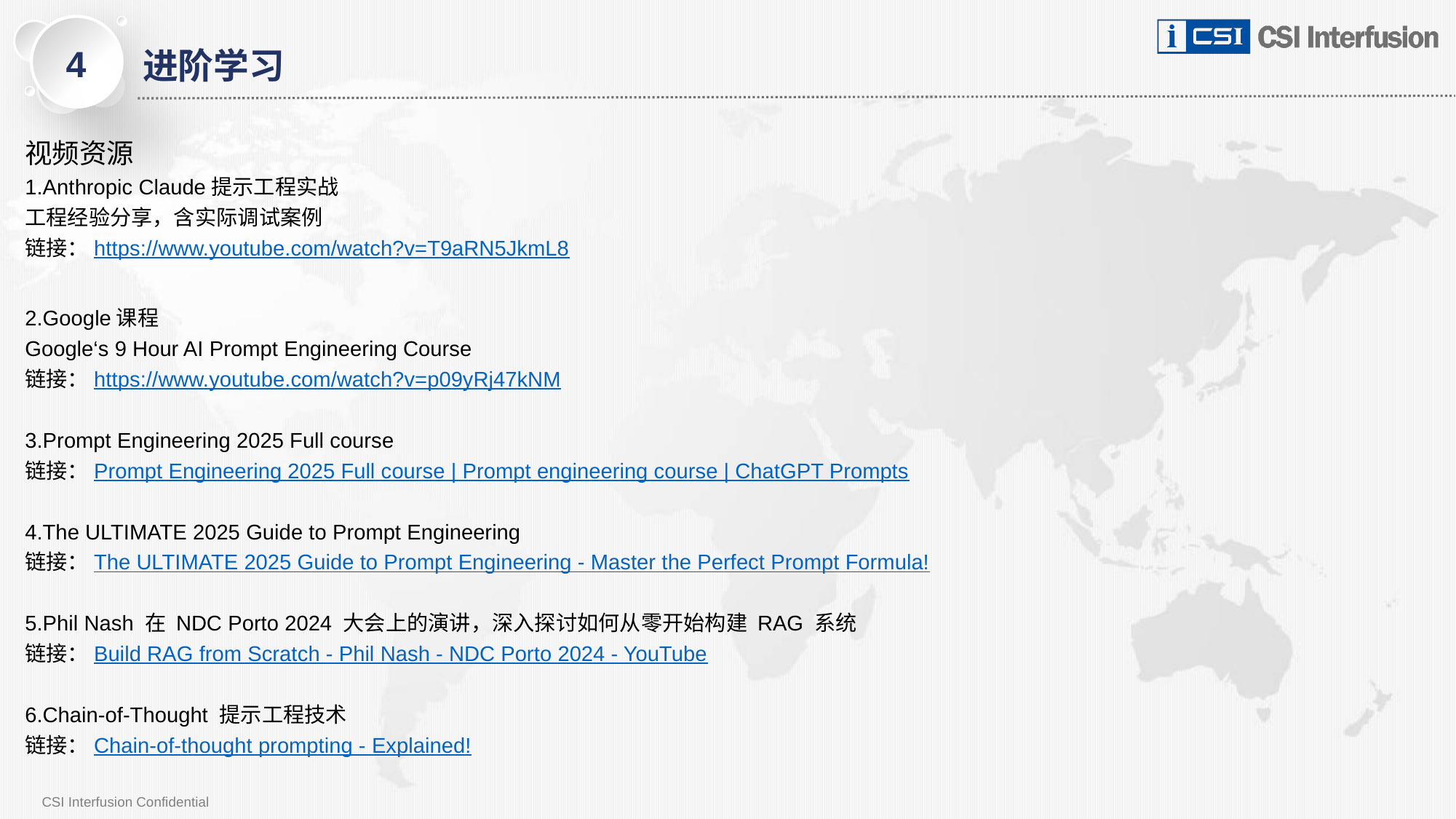

4

进阶学习​
视频资源
​​1.Anthropic Claude提示工程实战​​
工程经验分享，含实际调试案例
链接：https://www.youtube.com/watch?v=T9aRN5JkmL8

2.Google课程
Google‘s 9 Hour AI Prompt Engineering Course
链接：https://www.youtube.com/watch?v=p09yRj47kNM

3.Prompt Engineering 2025 Full course
链接：Prompt Engineering 2025 Full course | Prompt engineering course | ChatGPT Prompts

4.The ULTIMATE 2025 Guide to Prompt Engineering
链接：The ULTIMATE 2025 Guide to Prompt Engineering - Master the Perfect Prompt Formula!

5.Phil Nash 在 NDC Porto 2024 大会上的演讲，深入探讨如何从零开始构建 RAG 系统
链接：Build RAG from Scratch - Phil Nash - NDC Porto 2024 - YouTube

6.Chain-of-Thought 提示工程技术
链接：Chain-of-thought prompting - Explained!